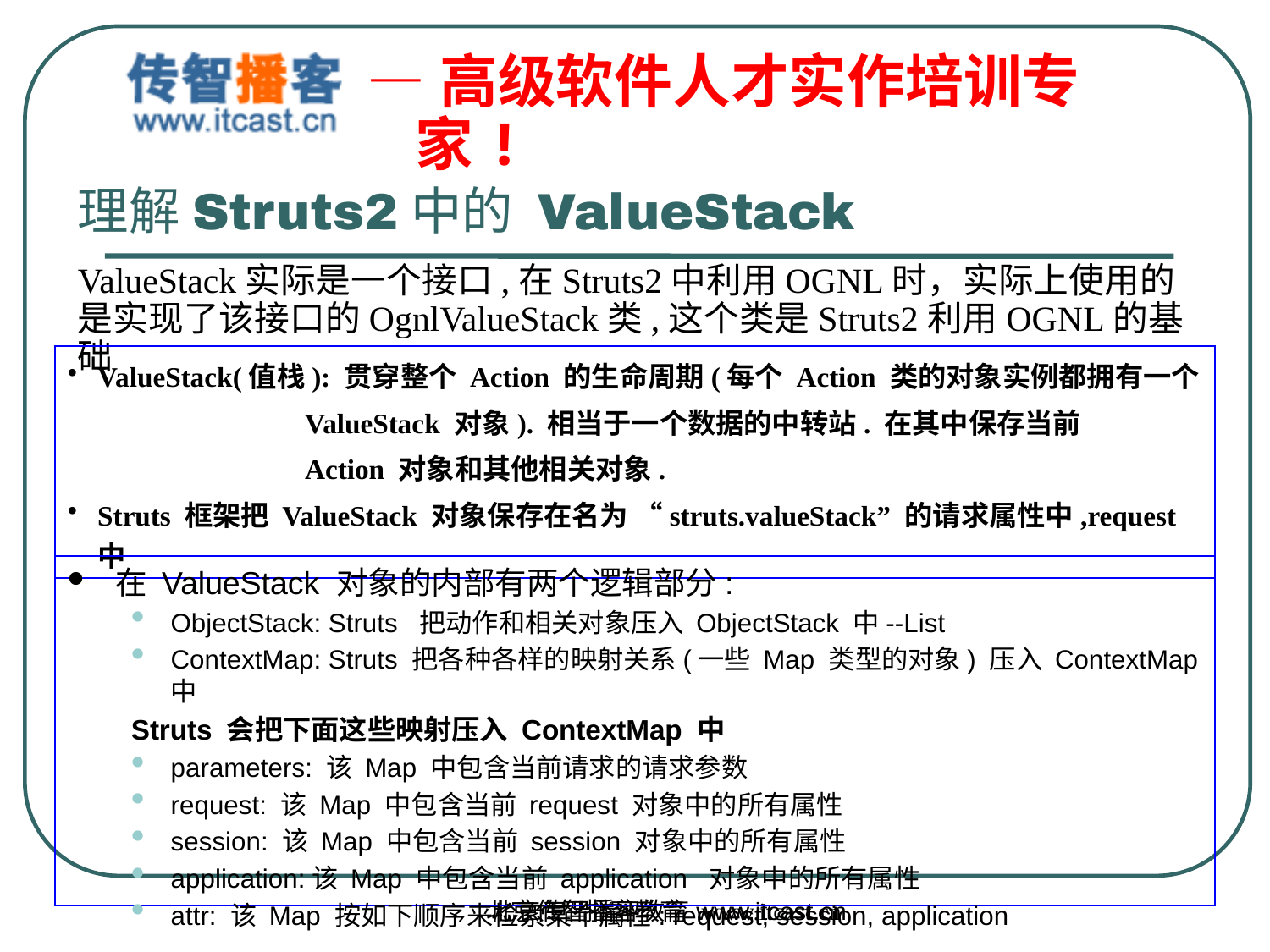

理解Struts2中的 ValueStack
ValueStack实际是一个接口,在Struts2中利用OGNL时，实际上使用的是实现了该接口的OgnlValueStack类,这个类是Struts2利用OGNL的基础
ValueStack(值栈): 贯穿整个 Action 的生命周期(每个 Action 类的对象实例都拥有一个
                                  ValueStack 对象). 相当于一个数据的中转站. 在其中保存当前
                                  Action 对象和其他相关对象.
Struts 框架把 ValueStack 对象保存在名为 “struts.valueStack” 的请求属性中,request中
在 ValueStack 对象的内部有两个逻辑部分:
ObjectStack: Struts  把动作和相关对象压入 ObjectStack 中--List
ContextMap: Struts 把各种各样的映射关系(一些 Map 类型的对象) 压入 ContextMap 中
Struts 会把下面这些映射压入 ContextMap 中
parameters: 该 Map 中包含当前请求的请求参数
request: 该 Map 中包含当前 request 对象中的所有属性
session: 该 Map 中包含当前 session 对象中的所有属性
application:该 Map 中包含当前 application  对象中的所有属性
attr: 该 Map 按如下顺序来检索某个属性: request, session, application
北京传智播客教育 www.itcast.cn
北京传智播客教育 www.itcast.cn